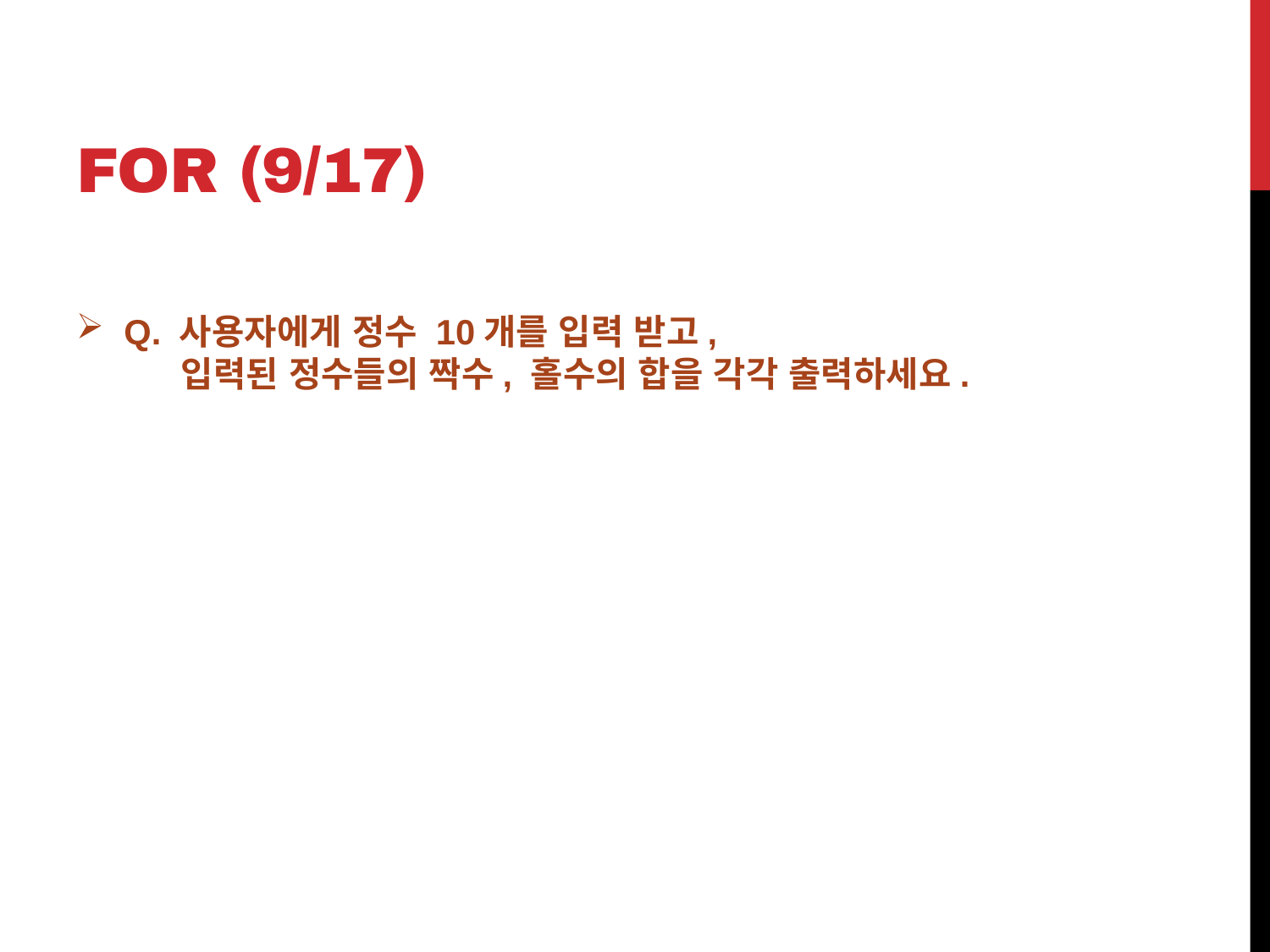

# for (9/17)

Q. 사용자에게 정수 10개를 입력 받고,
     입력된 정수들의 짝수, 홀수의 합을 각각 출력하세요.